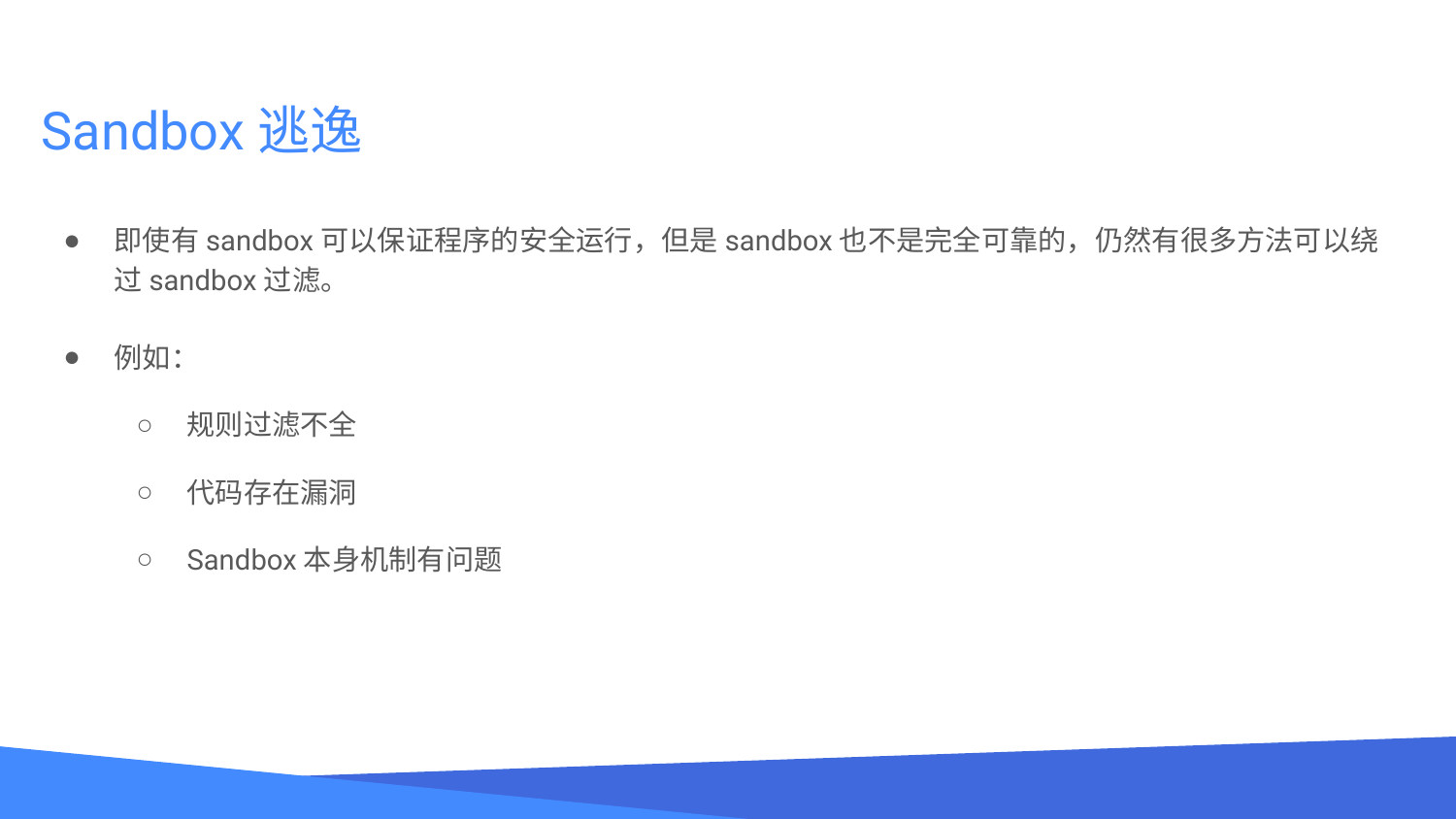

# Sandbox逃逸
即使有sandbox可以保证程序的安全运行，但是sandbox也不是完全可靠的，仍然有很多方法可以绕过sandbox过滤。

例如：
规则过滤不全
代码存在漏洞
Sandbox本身机制有问题